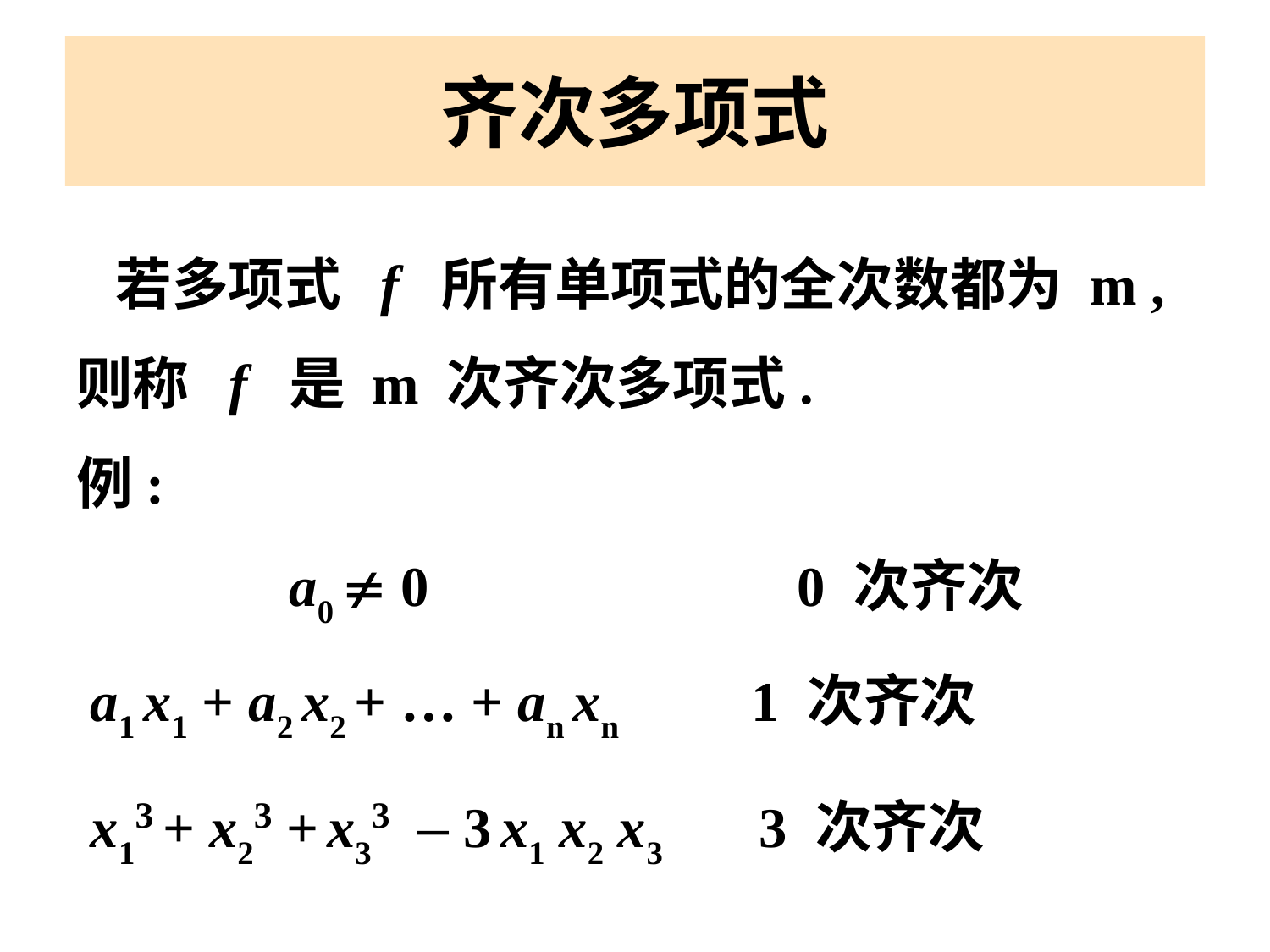

# 齐次多项式
  若多项式  f  所有单项式的全次数都为 m ,
则称  f  是 m 次齐次多项式.
例:
               a0 ≠ 0                          0 次齐次
 a1 x1 + a2 x2 + … + an xn                1 次齐次
 x13 + x23 + x33  – 3 x1 x2 x3           3 次齐次